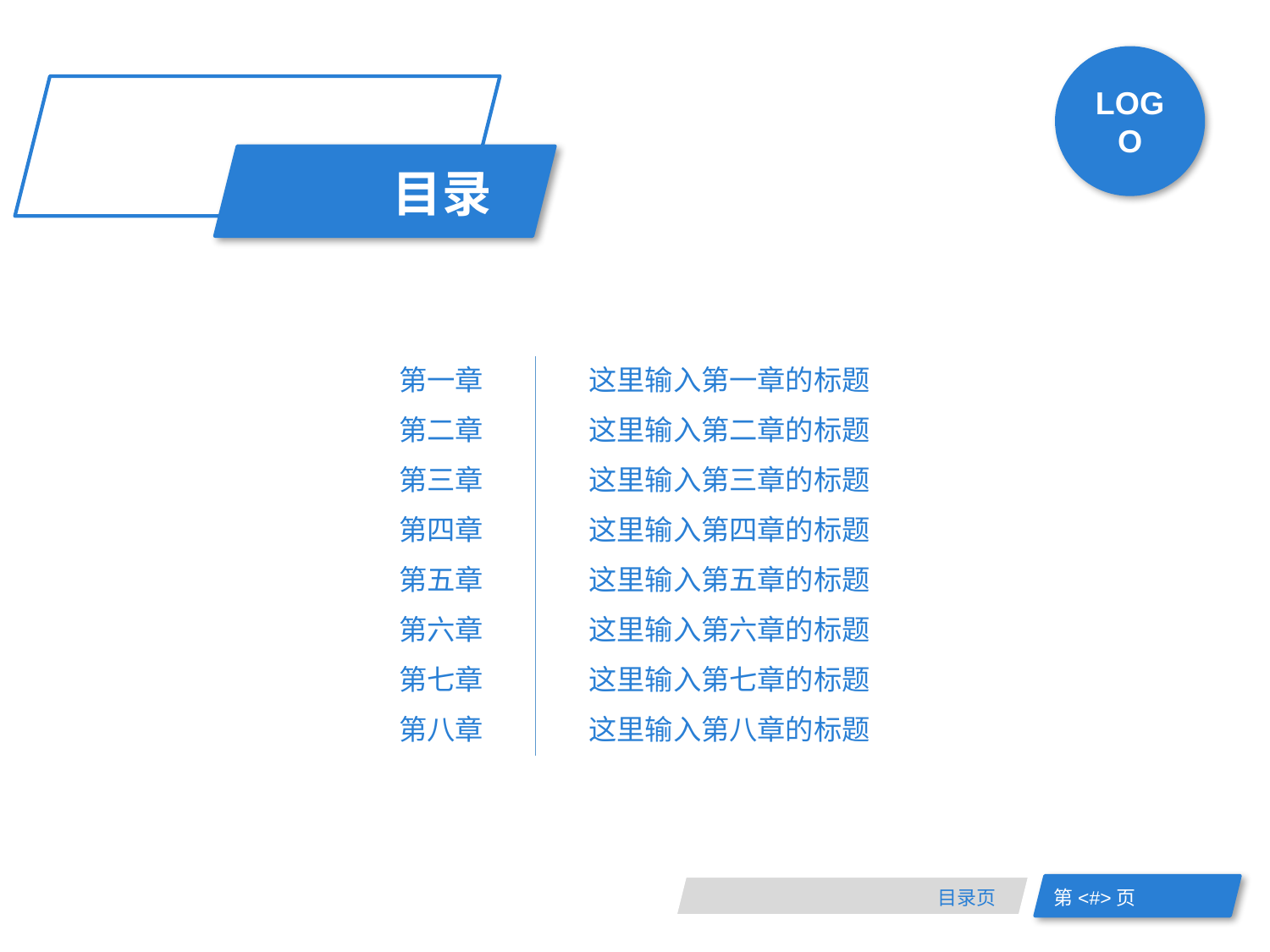

LOGO

目录
第一章
这里输入第一章的标题
第二章
这里输入第二章的标题
第三章
这里输入第三章的标题
第四章
这里输入第四章的标题
第五章
这里输入第五章的标题
第六章
这里输入第六章的标题
第七章
这里输入第七章的标题
第八章
这里输入第八章的标题

目录页
第<#>页